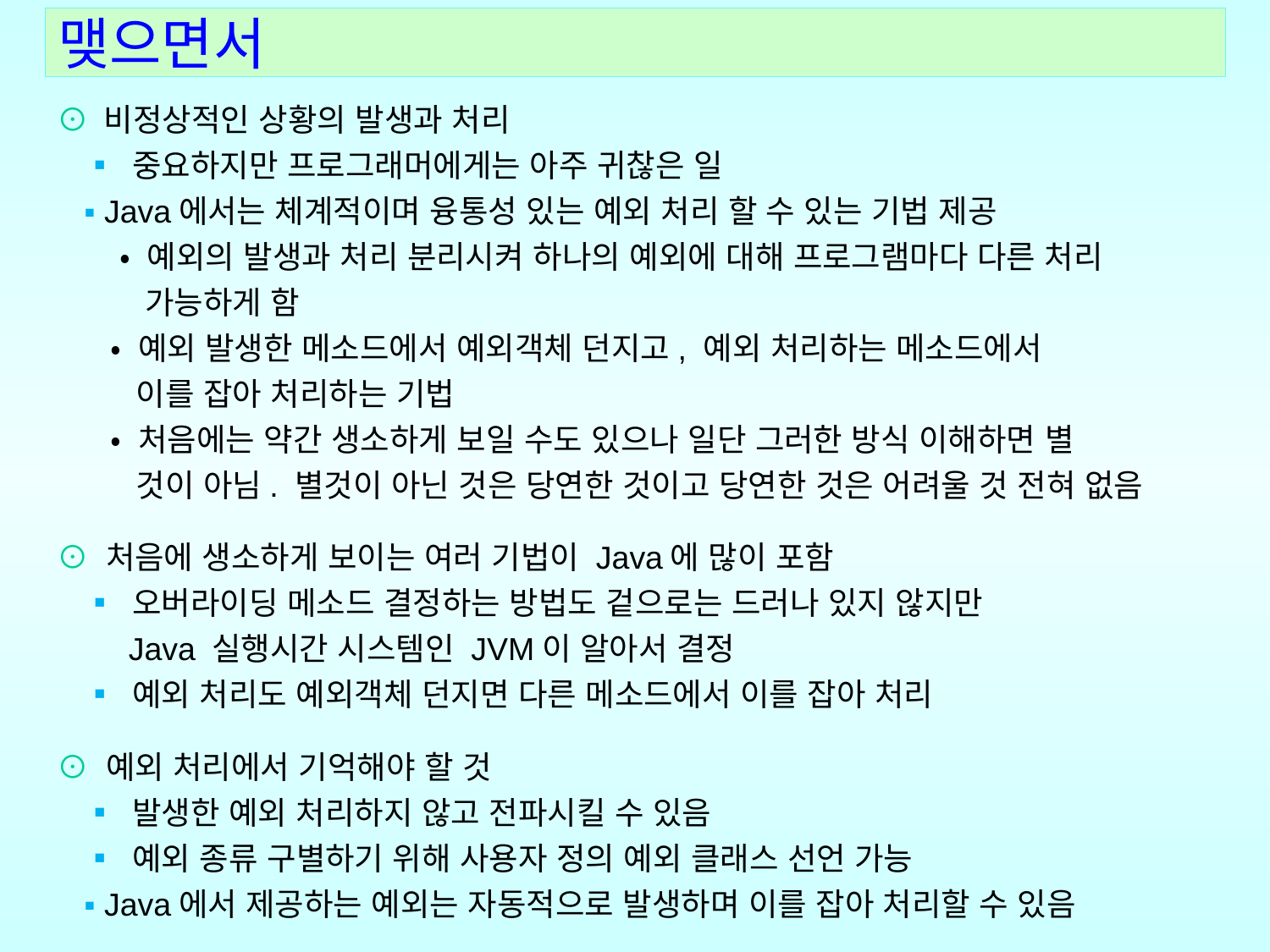

맺으면서
⊙ 비정상적인 상황의 발생과 처리
   ▪ 중요하지만 프로그래머에게는 아주 귀찮은 일
   ▪ Java에서는 체계적이며 융통성 있는 예외 처리 할 수 있는 기법 제공
       • 예외의 발생과 처리 분리시켜 하나의 예외에 대해 프로그램마다 다른 처리
         가능하게 함
      • 예외 발생한 메소드에서 예외객체 던지고, 예외 처리하는 메소드에서
        이를 잡아 처리하는 기법
      • 처음에는 약간 생소하게 보일 수도 있으나 일단 그러한 방식 이해하면 별
        것이 아님. 별것이 아닌 것은 당연한 것이고 당연한 것은 어려울 것 전혀 없음

⊙ 처음에 생소하게 보이는 여러 기법이 Java에 많이 포함
   ▪ 오버라이딩 메소드 결정하는 방법도 겉으로는 드러나 있지 않지만
        Java 실행시간 시스템인 JVM이 알아서 결정
   ▪ 예외 처리도 예외객체 던지면 다른 메소드에서 이를 잡아 처리

⊙ 예외 처리에서 기억해야 할 것
   ▪ 발생한 예외 처리하지 않고 전파시킬 수 있음
   ▪ 예외 종류 구별하기 위해 사용자 정의 예외 클래스 선언 가능
   ▪ Java에서 제공하는 예외는 자동적으로 발생하며 이를 잡아 처리할 수 있음